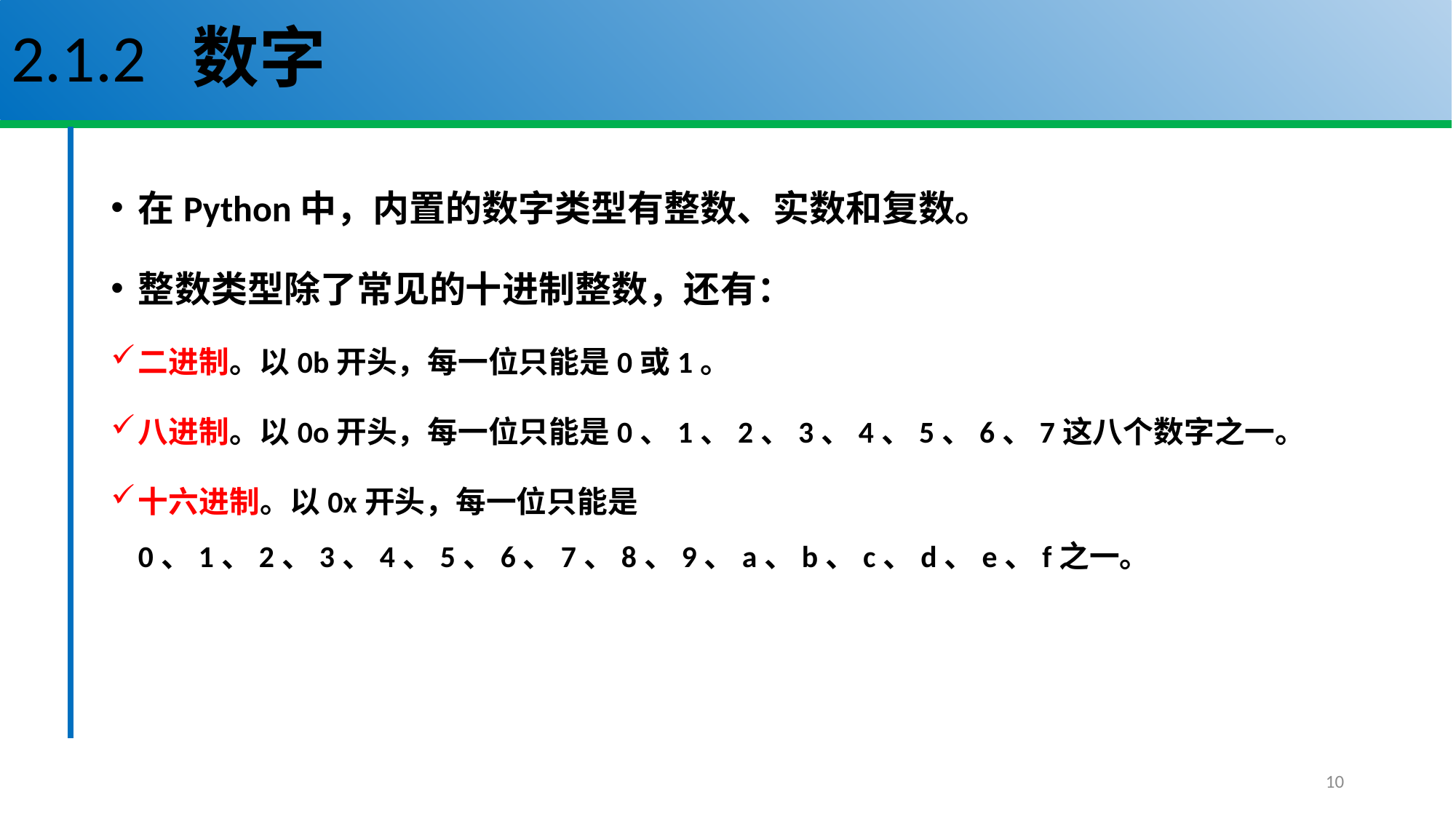

# 2.1.2  数字
在Python中，内置的数字类型有整数、实数和复数。
整数类型除了常见的十进制整数，还有：
二进制。以0b开头，每一位只能是0或1。
八进制。以0o开头，每一位只能是0、1、2、3、4、5、6、7这八个数字之一。
十六进制。以0x开头，每一位只能是0、1、2、3、4、5、6、7、8、9、a、b、c、d、e、f之一。
10